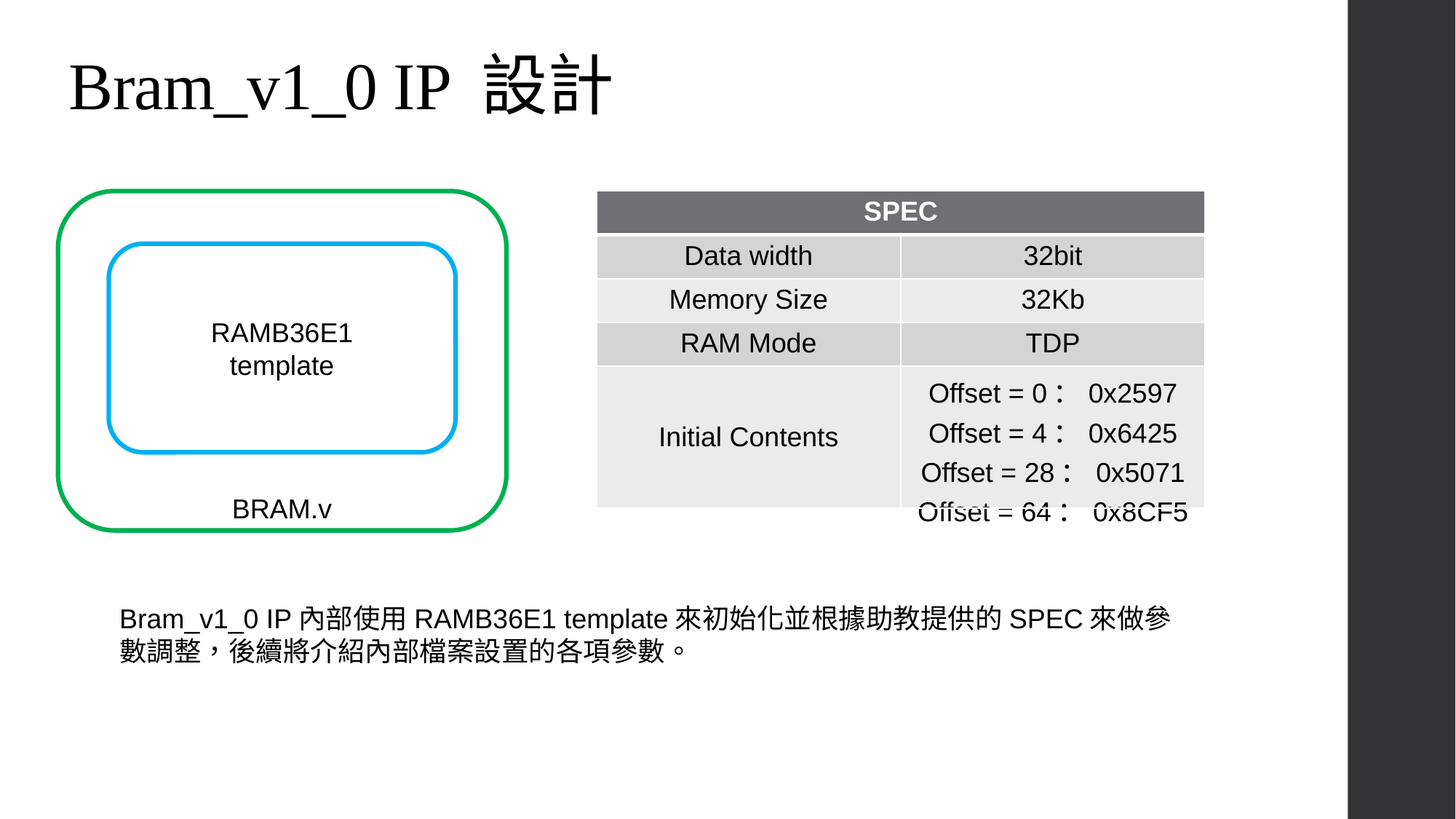

Bram_v1_0 IP 設計

| SPEC |  |
| --- | --- |
| Data width | 32bit |
| Memory Size | 32Kb |
| RAM Mode | TDP |
| Initial Contents | Offset = 0：0x2597 Offset = 4：0x6425 Offset = 28：0x5071 Offset = 64：0x8CF5 |

RAMB36E1 template
BRAM.v
Bram_v1_0 IP內部使用RAMB36E1 template來初始化並根據助教提供的SPEC來做參數調整，後續將介紹內部檔案設置的各項參數。